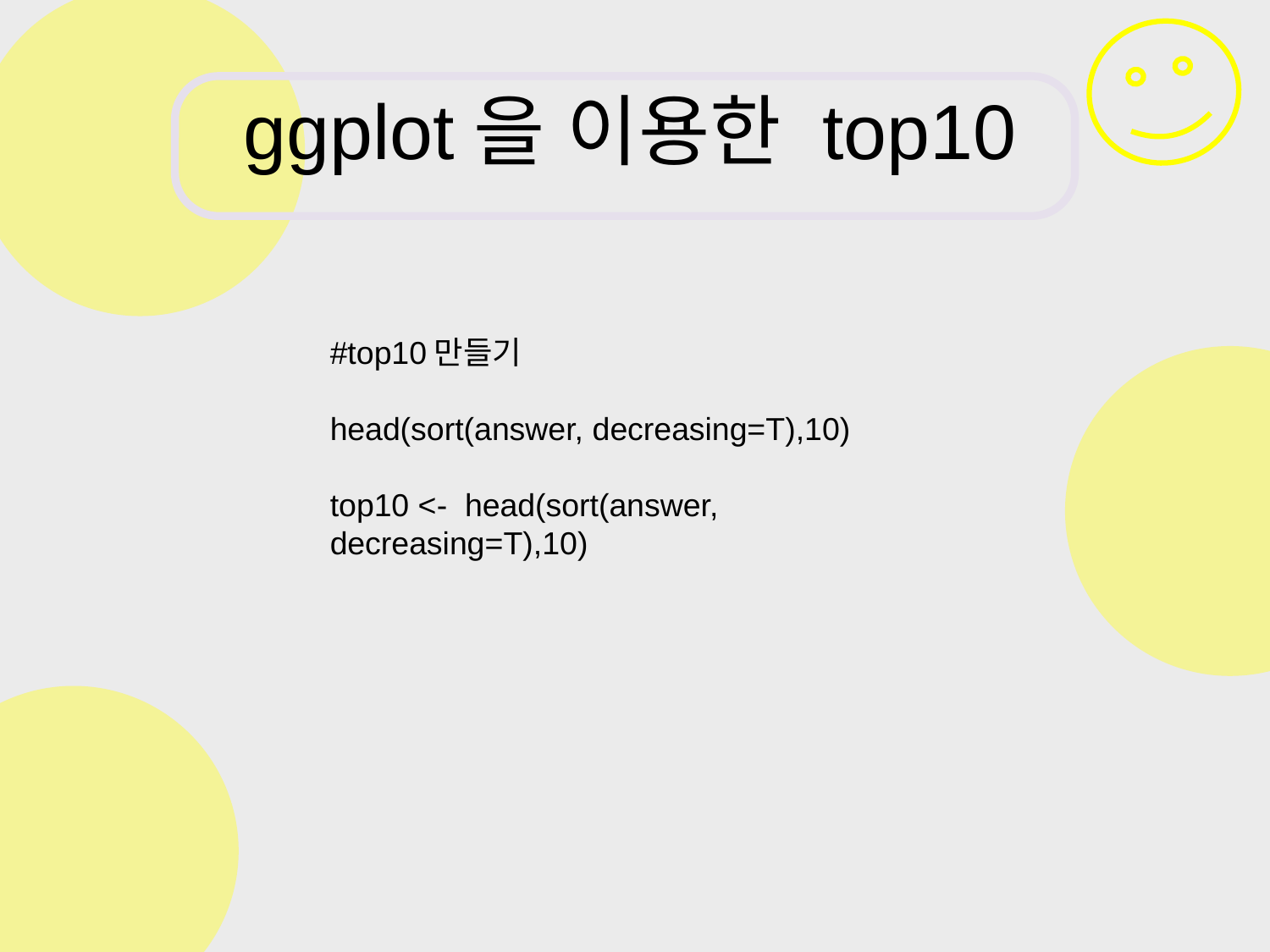

# ggplot을 이용한 top10
#top10만들기

head(sort(answer, decreasing=T),10)

top10 <-  head(sort(answer, decreasing=T),10)